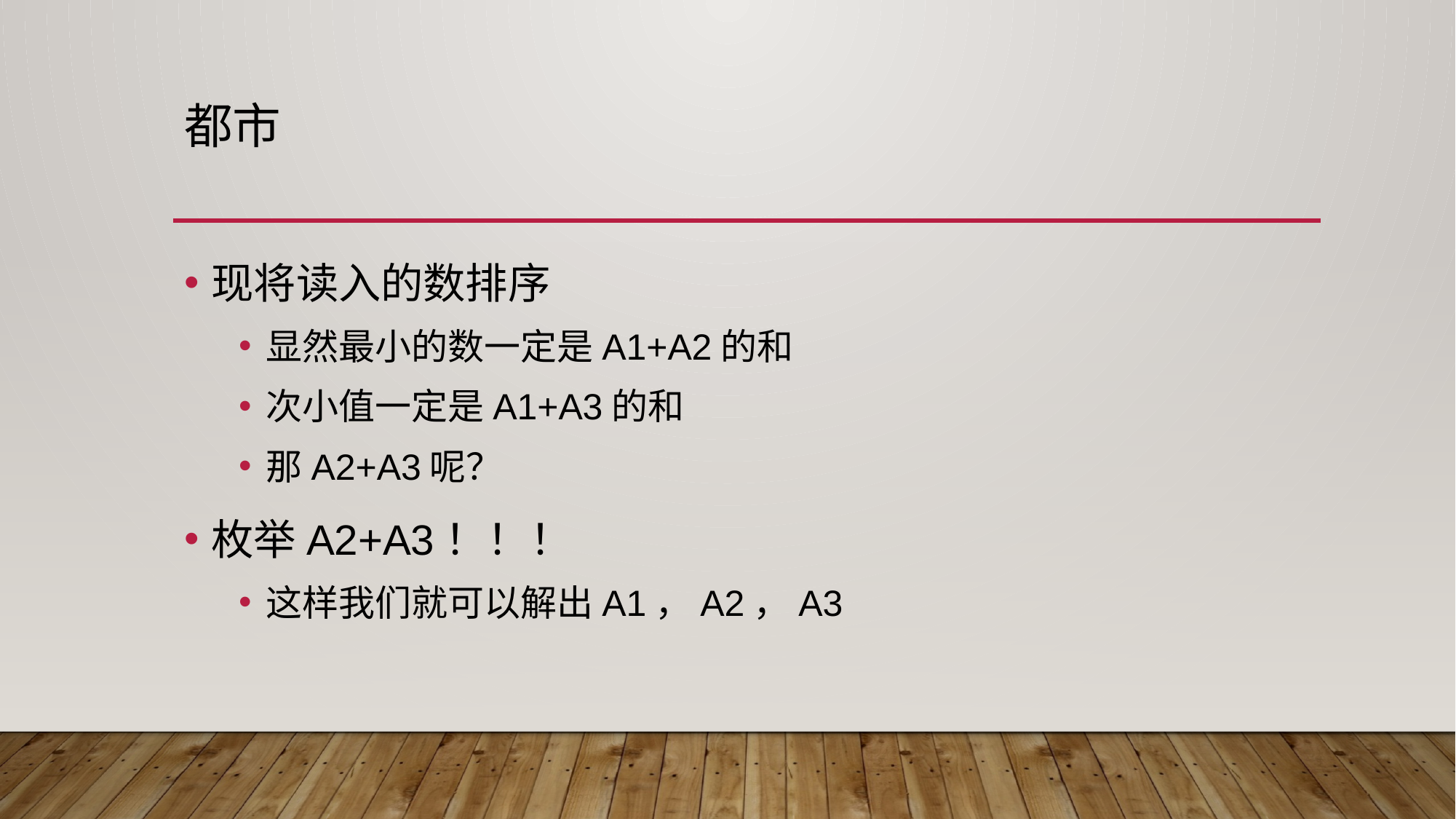

# 都市
现将读入的数排序
显然最小的数一定是A1+A2的和
次小值一定是A1+A3的和
那A2+A3呢？
枚举A2+A3！！！
这样我们就可以解出A1，A2，A3